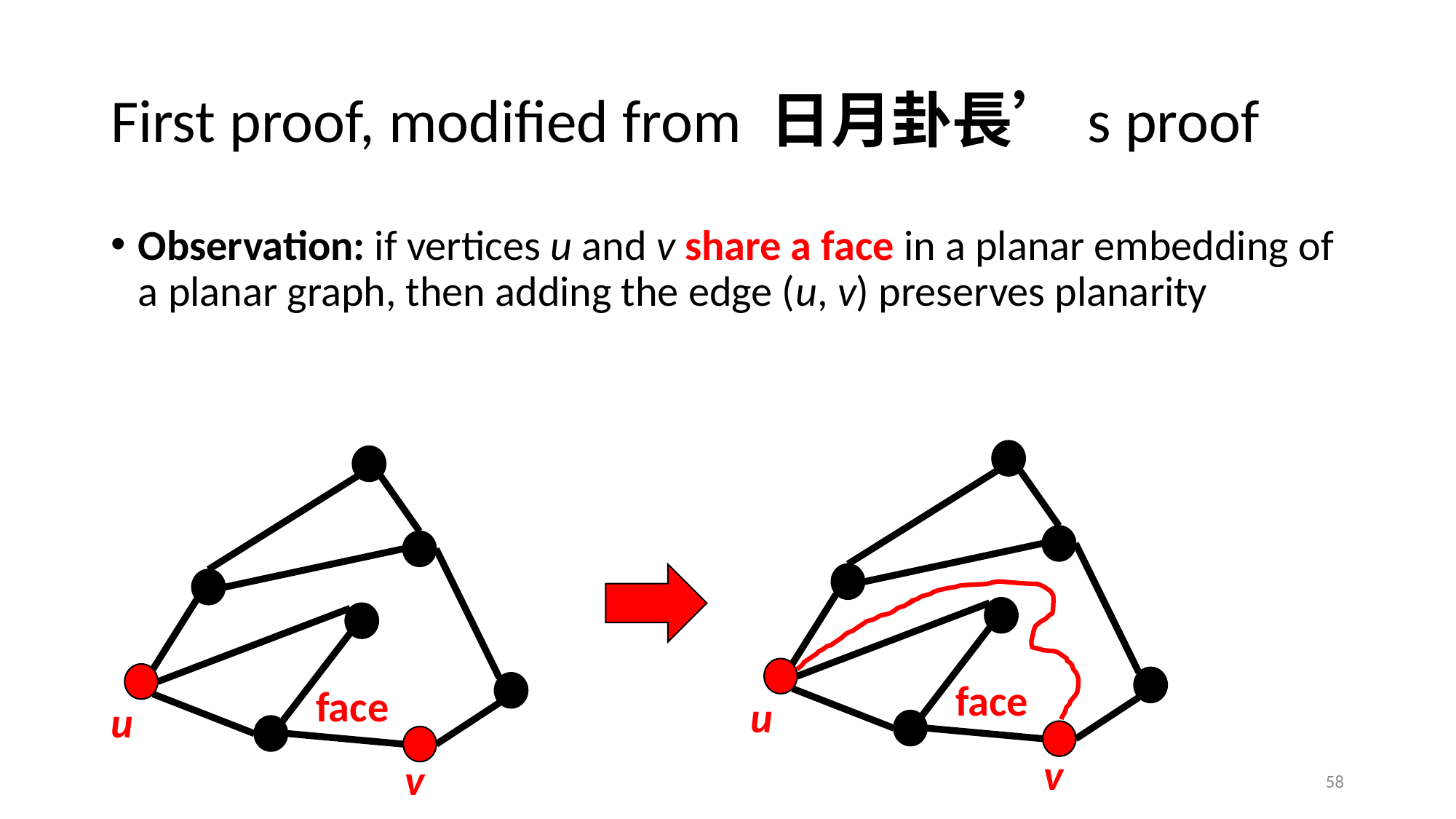

# First proof, modified from 日月卦長’s proof
Observation: if vertices u and v share a face in a planar embedding of a planar graph, then adding the edge (u, v) preserves planarity

face

face
u
u

v
v
58